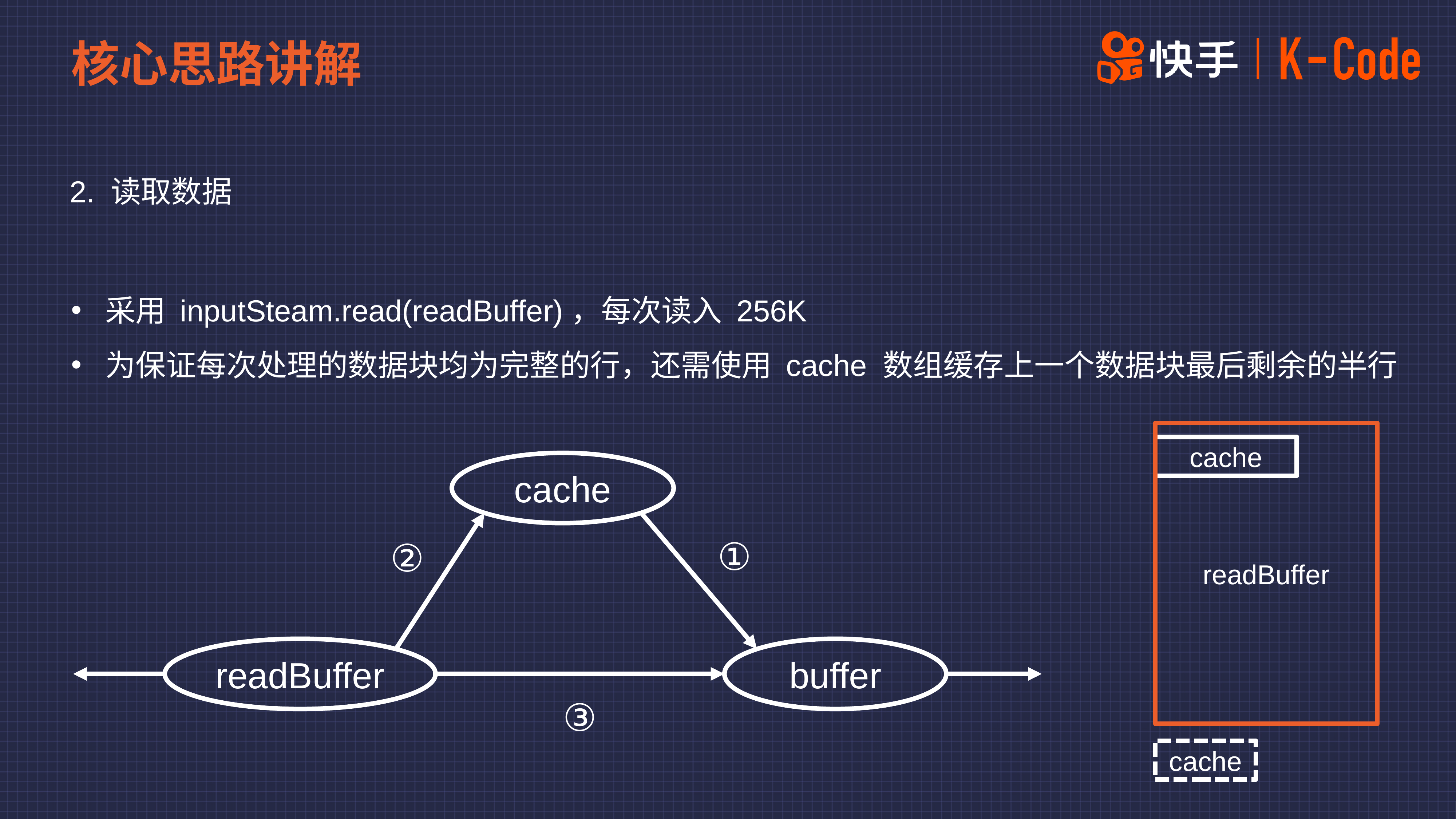

核心思路讲解
2. 读取数据
采用 inputSteam.read(readBuffer)，每次读入 256K
为保证每次处理的数据块均为完整的行，还需使用 cache 数组缓存上一个数据块最后剩余的半行
cache
cache

readBuffer

①
②
readBuffer
buffer
③
cache